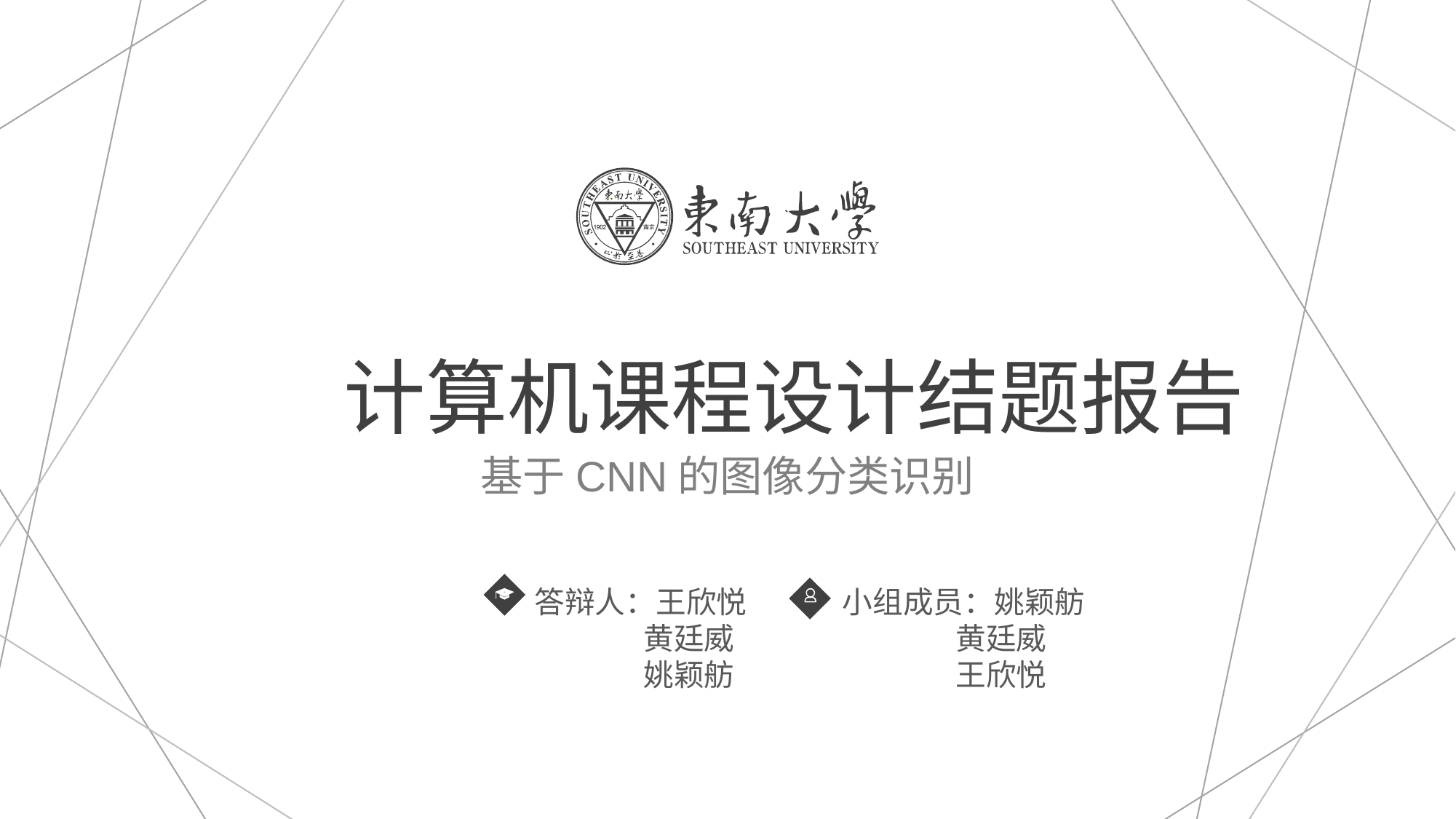

计算机课程设计结题报告
基于CNN的图像分类识别

答辩人：王欣悦
黄廷威
姚颖舫
小组成员：姚颖舫
          黄廷威
          王欣悦